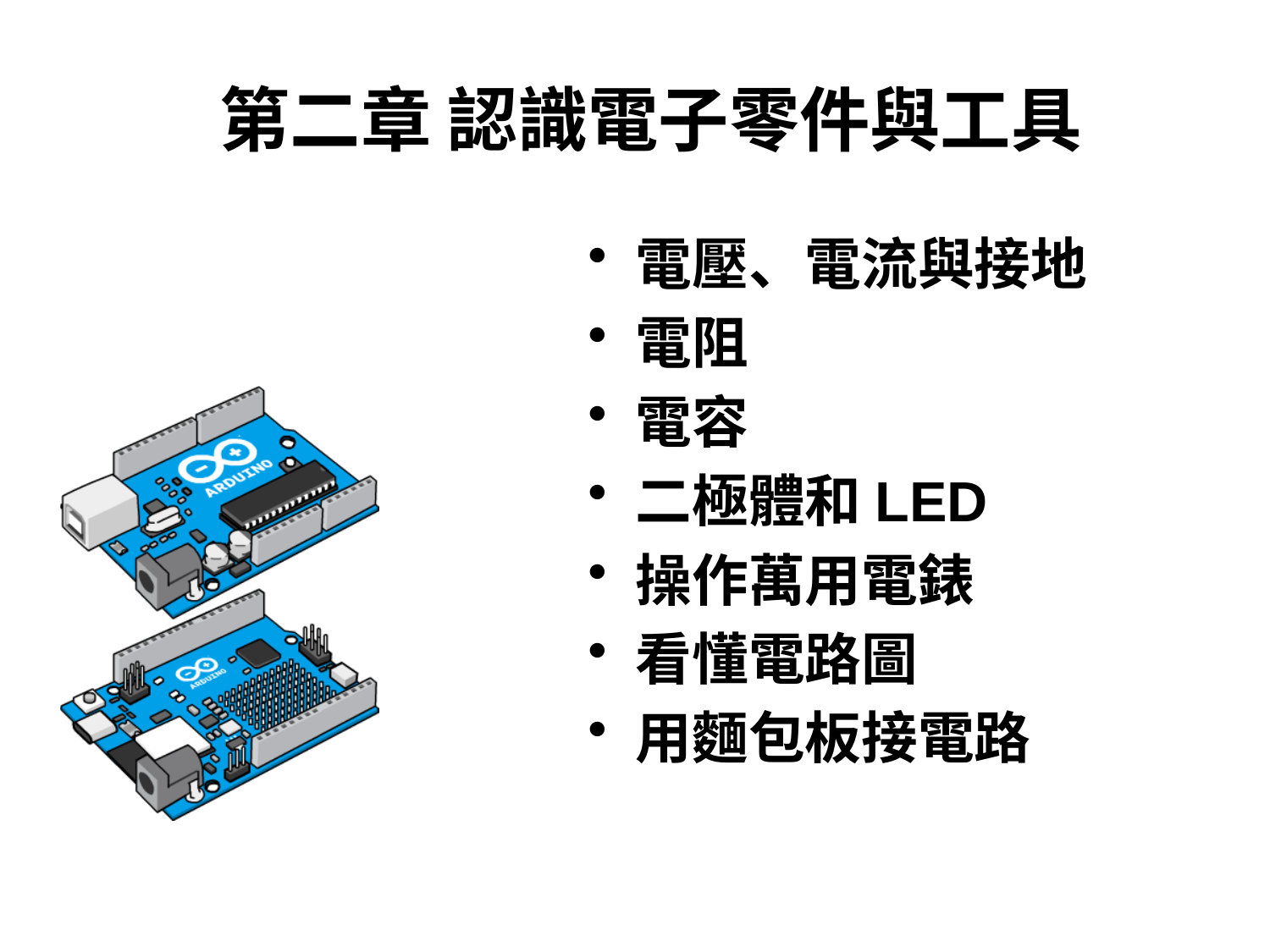

# 第二章 認識電子零件與工具
電壓、電流與接地
電阻
電容
二極體和LED
操作萬用電錶
看懂電路圖
用麵包板接電路